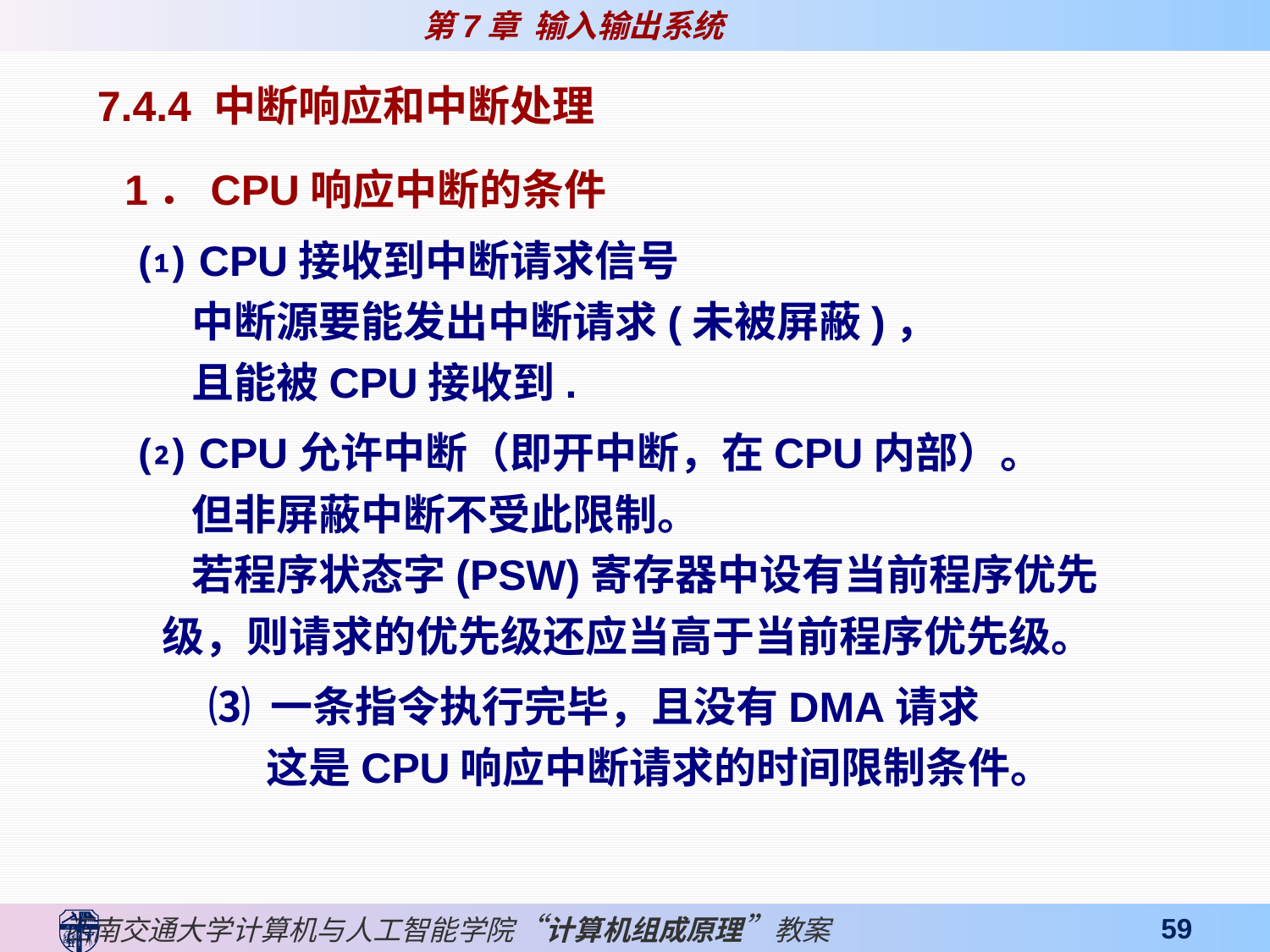

7.4.4 中断响应和中断处理
1．CPU响应中断的条件
 ⑴ CPU接收到中断请求信号
      中断源要能发出中断请求(未被屏蔽)，
      且能被CPU接收到.
 ⑵ CPU允许中断（即开中断，在CPU内部）。
      但非屏蔽中断不受此限制。
      若程序状态字(PSW)寄存器中设有当前程序优先级，则请求的优先级还应当高于当前程序优先级。
 ⑶ 一条指令执行完毕，且没有DMA请求
      这是CPU响应中断请求的时间限制条件。